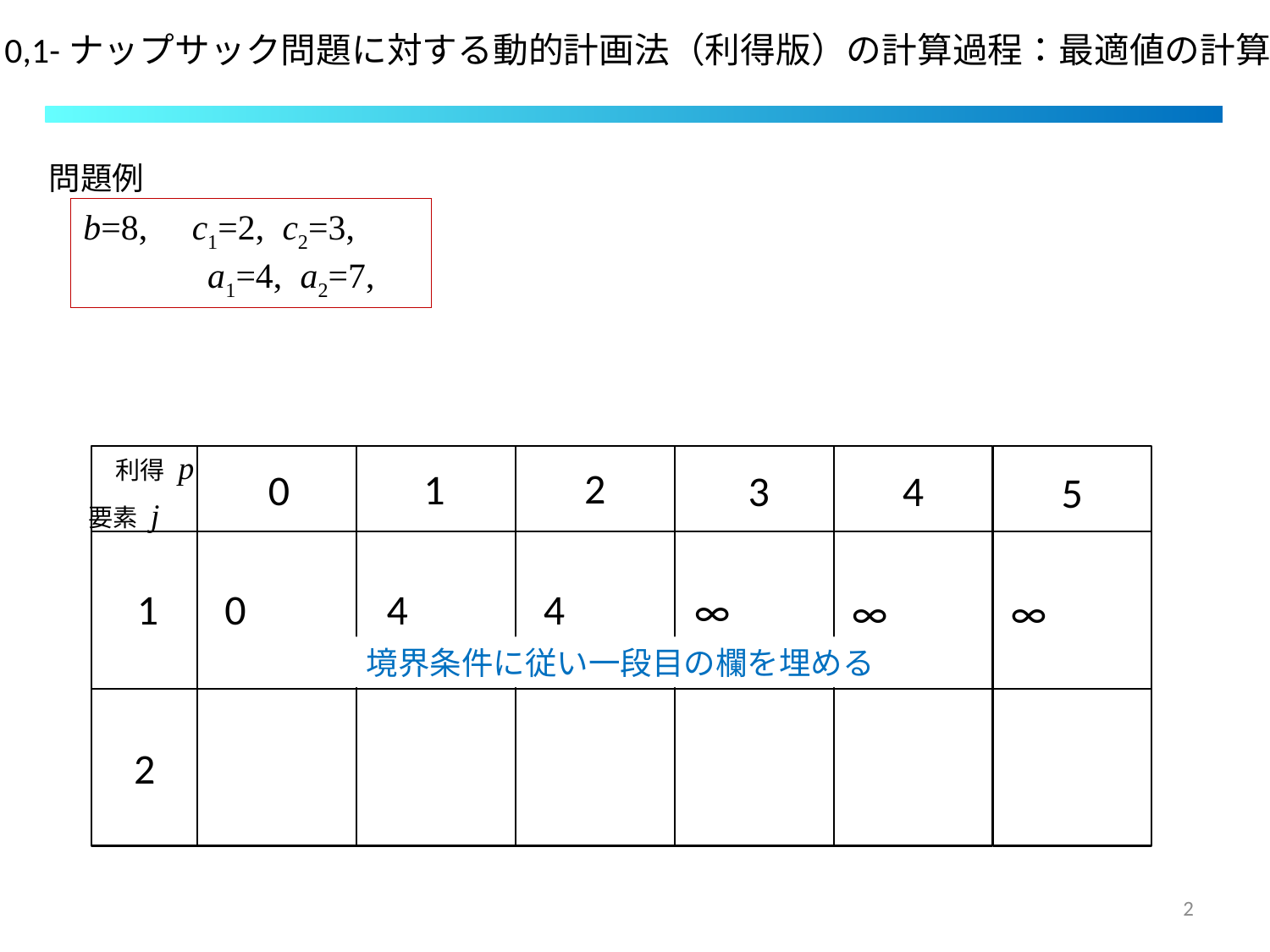

0,1-ナップサック問題に対する動的計画法（利得版）の計算過程：最適値の計算

問題例
b=8,     c1=2,  c2=3,
              a1=4,  a2=7,
利得 p

2
1
0
3
4
5
要素 j
4
4
0
1
∞
∞
∞
境界条件に従い一段目の欄を埋める
2
2